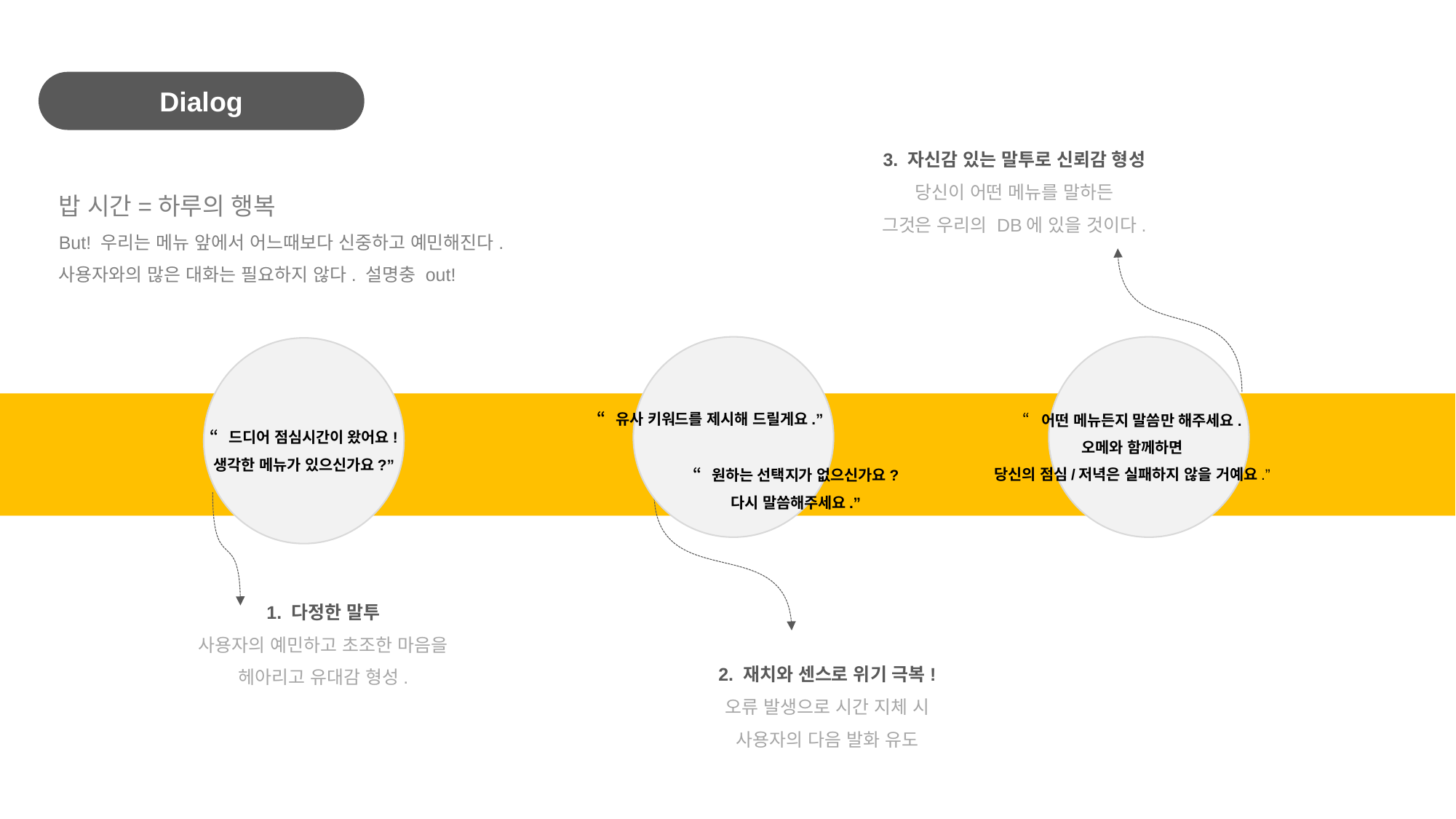

Dialog
3. 자신감 있는 말투로 신뢰감 형성
당신이 어떤 메뉴를 말하든
그것은 우리의 DB에 있을 것이다.
밥 시간=하루의 행복
But! 우리는 메뉴 앞에서 어느때보다 신중하고 예민해진다.
사용자와의 많은 대화는 필요하지 않다. 설명충 out!

“유사 키워드를 제시해 드릴게요.”
“어떤 메뉴든지 말씀만 해주세요.
오메와 함께하면
당신의 점심/저녁은 실패하지 않을 거예요.”
“드디어 점심시간이 왔어요!
생각한 메뉴가 있으신가요?”
“원하는 선택지가 없으신가요?
다시 말씀해주세요.”
1. 다정한 말투
사용자의 예민하고 초조한 마음을 헤아리고 유대감 형성.
2. 재치와 센스로 위기 극복!
오류 발생으로 시간 지체 시
사용자의 다음 발화 유도